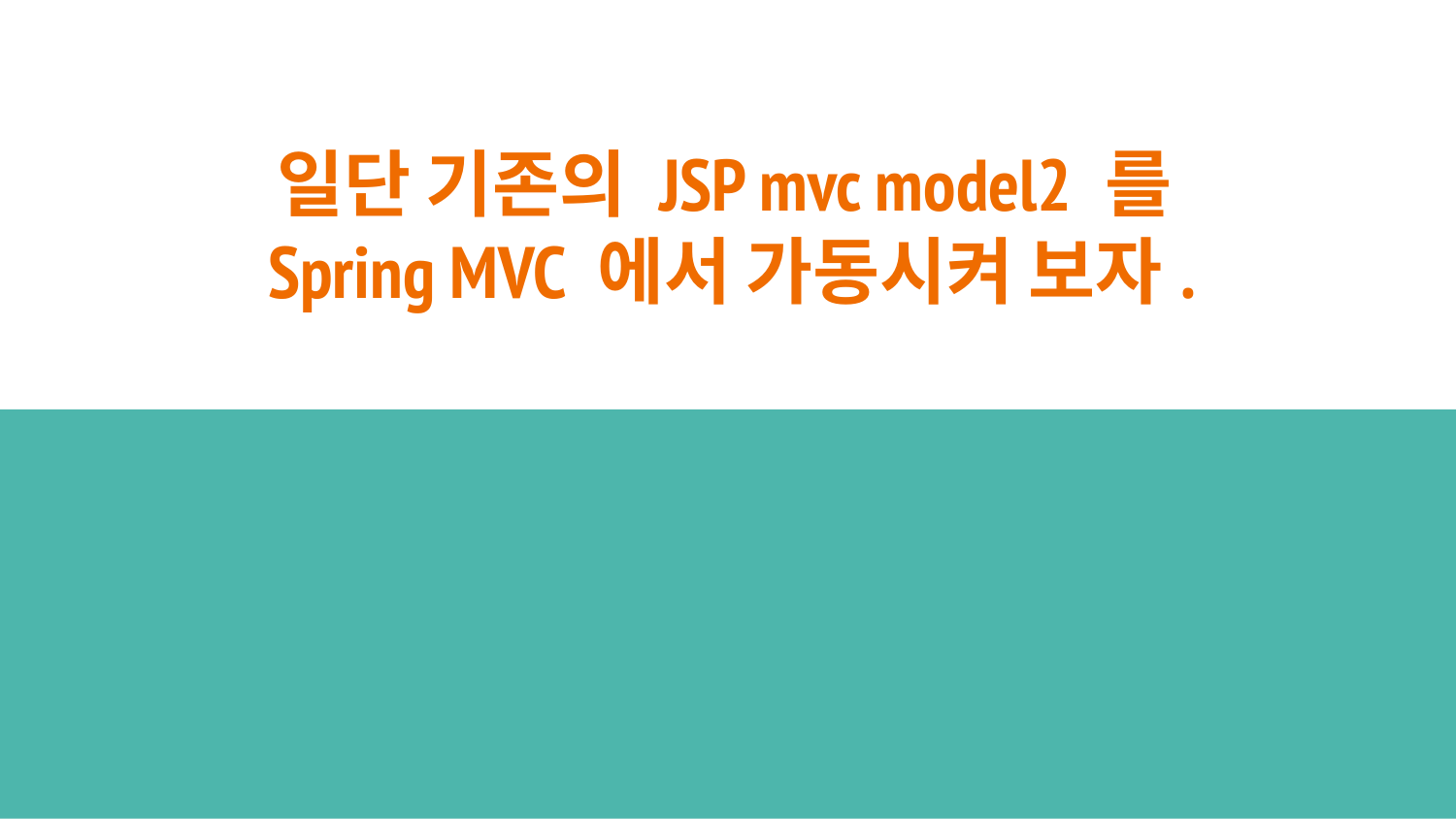

# 일단 기존의 JSP mvc model2 를
Spring MVC 에서 가동시켜 보자.